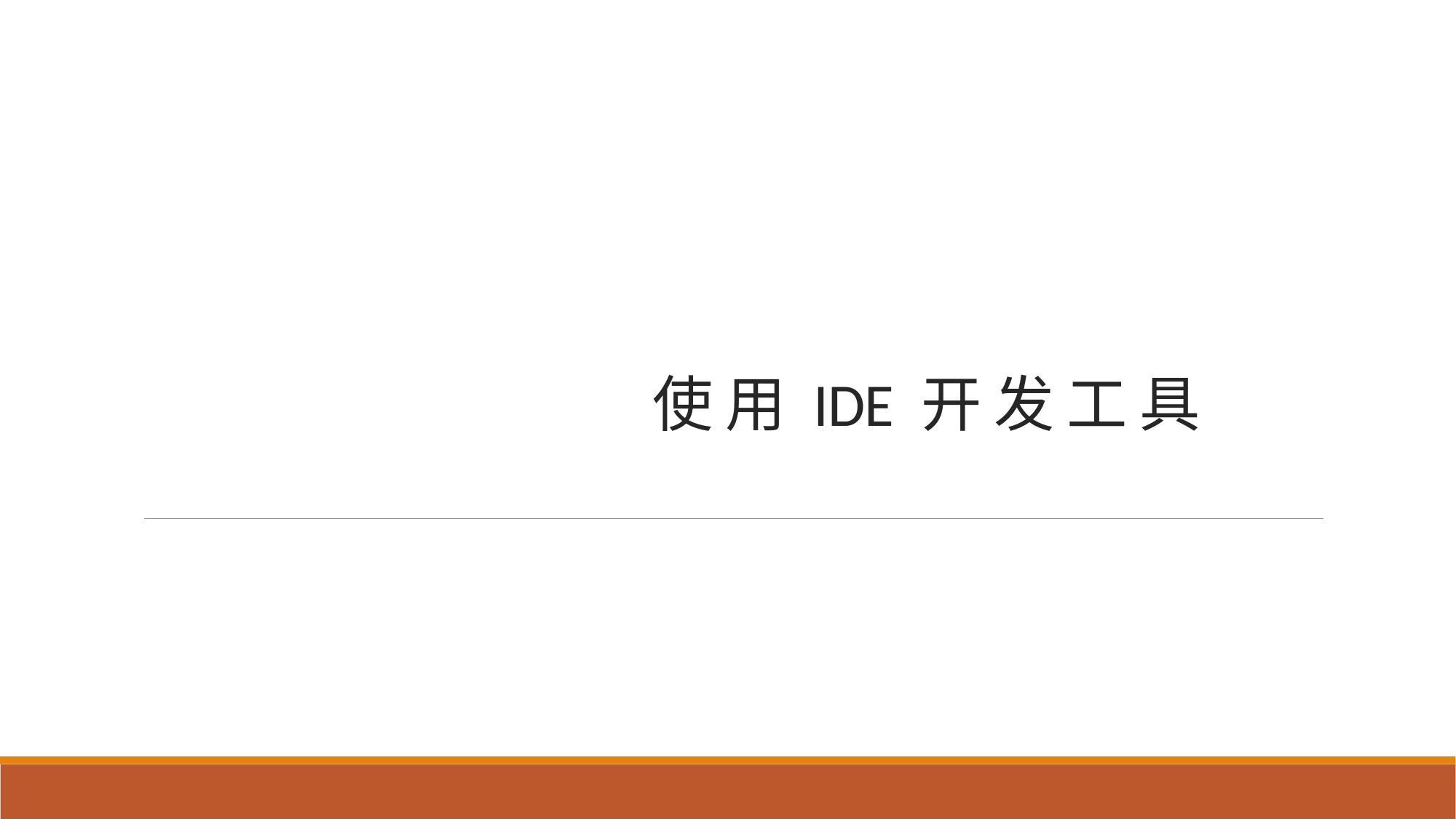

# 使 用 IDE 开 发 工 具